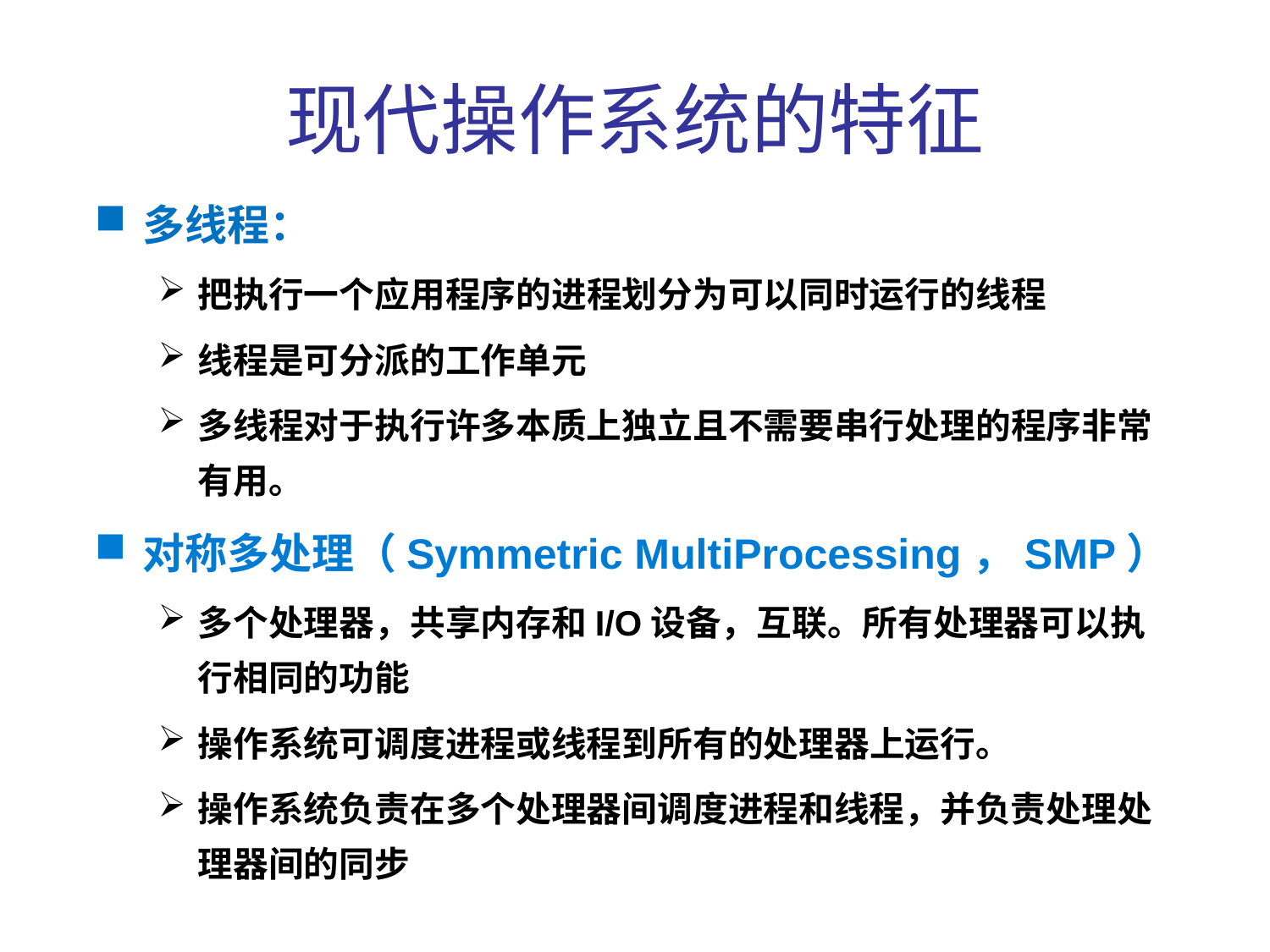

现代操作系统的特征
多线程：
把执行一个应用程序的进程划分为可以同时运行的线程
线程是可分派的工作单元
多线程对于执行许多本质上独立且不需要串行处理的程序非常有用。
对称多处理（Symmetric MultiProcessing，SMP）
多个处理器，共享内存和I/O设备，互联。所有处理器可以执行相同的功能
操作系统可调度进程或线程到所有的处理器上运行。
操作系统负责在多个处理器间调度进程和线程，并负责处理处理器间的同步